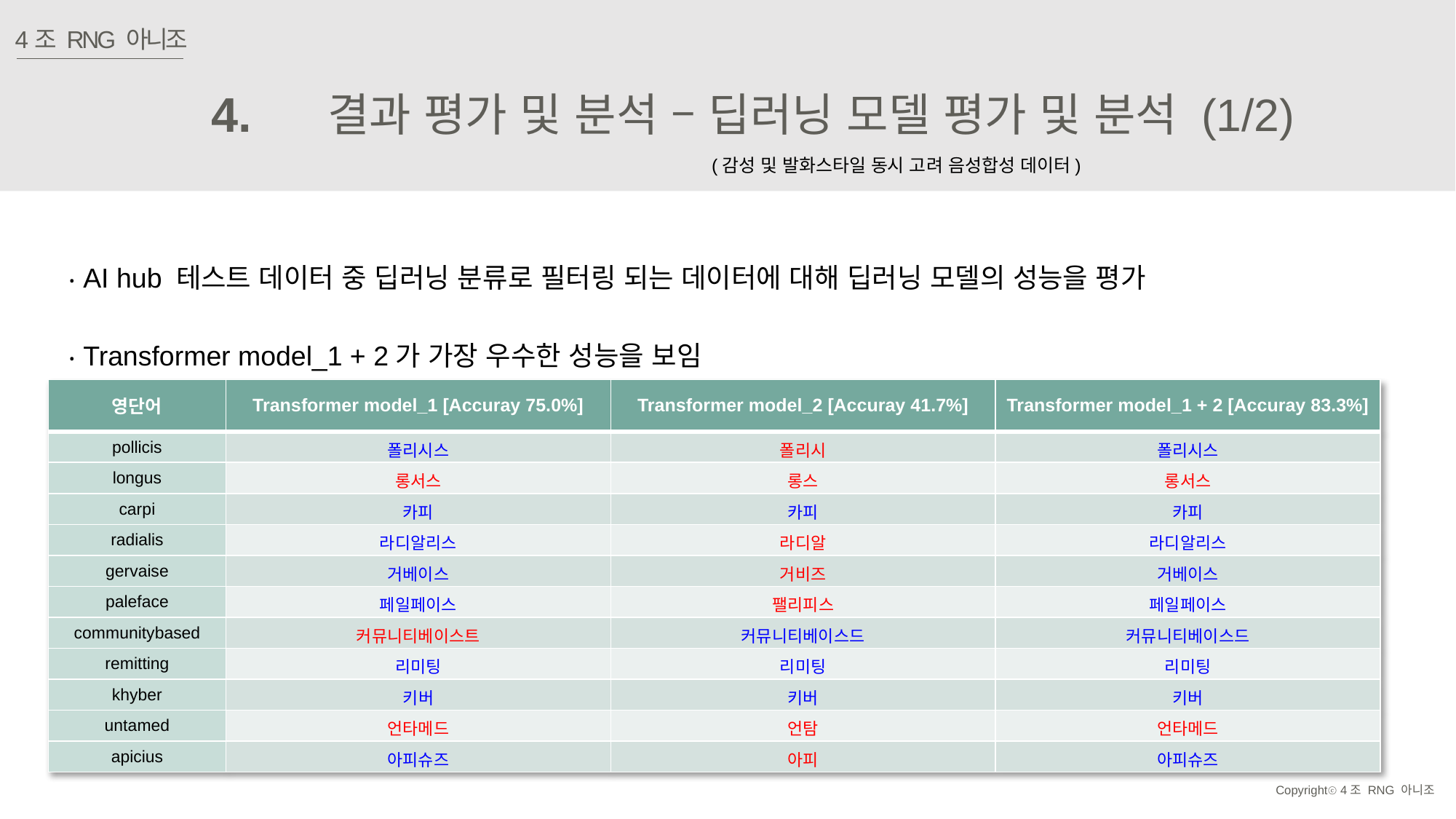

4조 RNG 아니조
4.
결과 평가 및 분석 – 딥러닝 모델 평가 및 분석 (1/2)
(감성 및 발화스타일 동시 고려 음성합성 데이터)
‧ AI hub 테스트 데이터 중 딥러닝 분류로 필터링 되는 데이터에 대해 딥러닝 모델의 성능을 평가
‧ Transformer model_1 + 2가 가장 우수한 성능을 보임
| 영단어 | Transformer model\_1 [Accuray 75.0%] | Transformer model\_2 [Accuray 41.7%] | Transformer model\_1 + 2 [Accuray 83.3%] |
| --- | --- | --- | --- |
| pollicis | 폴리시스 | 폴리시 | 폴리시스 |
| longus | 롱서스 | 롱스 | 롱서스 |
| carpi | 카피 | 카피 | 카피 |
| radialis | 라디알리스 | 라디알 | 라디알리스 |
| gervaise | 거베이스 | 거비즈 | 거베이스 |
| paleface | 페일페이스 | 팰리피스 | 페일페이스 |
| communitybased | 커뮤니티베이스트 | 커뮤니티베이스드 | 커뮤니티베이스드 |
| remitting | 리미팅 | 리미팅 | 리미팅 |
| khyber | 키버 | 키버 | 키버 |
| untamed | 언타메드 | 언탐 | 언타메드 |
| apicius | 아피슈즈 | 아피 | 아피슈즈 |